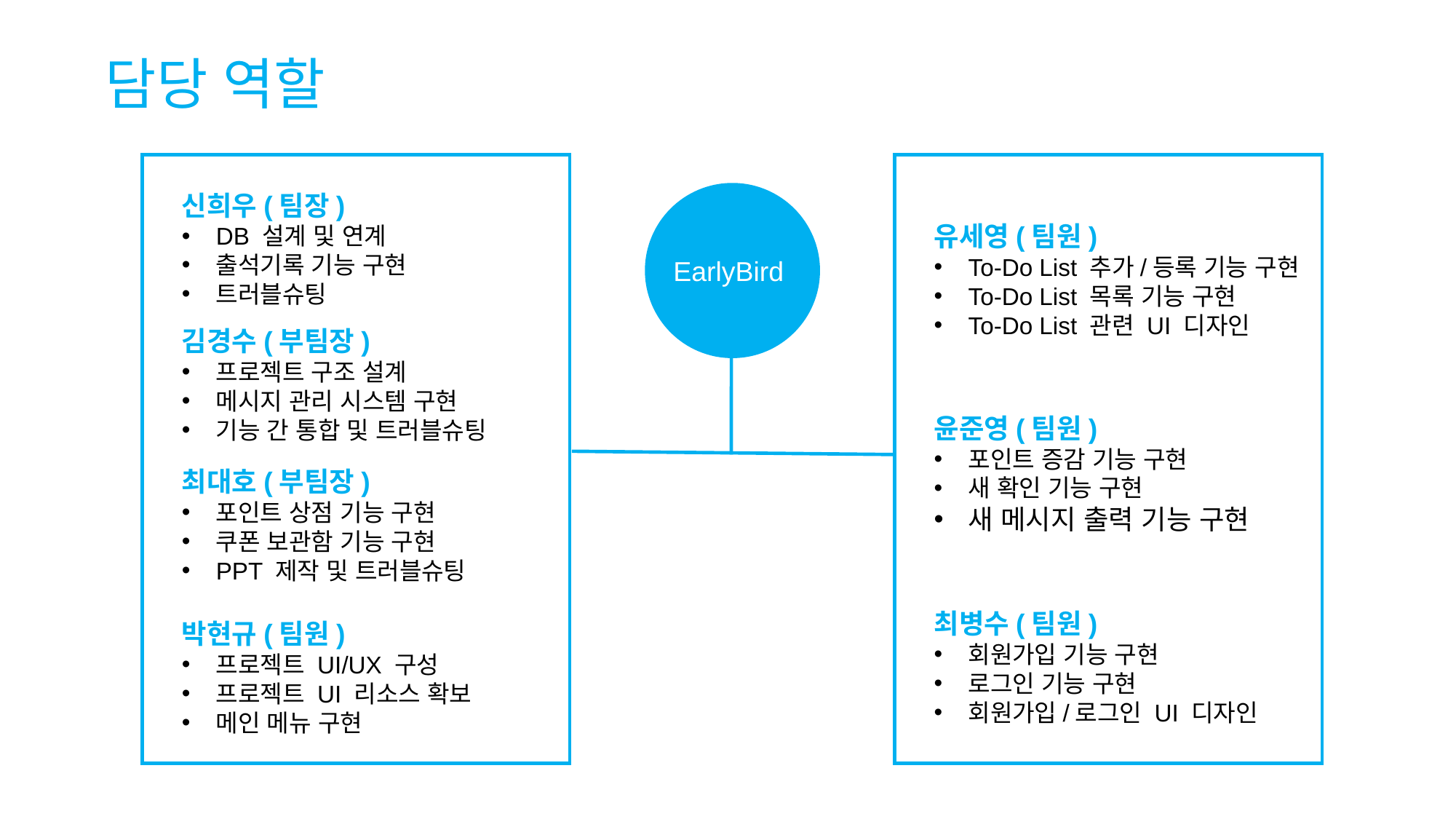

담당 역할

신희우(팀장)
DB 설계 및 연계
출석기록 기능 구현
트러블슈팅

유세영(팀원)
To-Do List 추가/등록 기능 구현
To-Do List 목록 기능 구현
To-Do List 관련 UI 디자인
EarlyBird

김경수(부팀장)
프로젝트 구조 설계
메시지 관리 시스템 구현
기능 간 통합 및 트러블슈팅
윤준영(팀원)
포인트 증감 기능 구현
새 확인 기능 구현
새 메시지 출력 기능 구현

최대호(부팀장)
포인트 상점 기능 구현
쿠폰 보관함 기능 구현
PPT 제작 및 트러블슈팅
최병수(팀원)
회원가입 기능 구현
로그인 기능 구현
회원가입/로그인 UI 디자인
박현규(팀원)
프로젝트 UI/UX 구성
프로젝트 UI 리소스 확보
메인 메뉴 구현